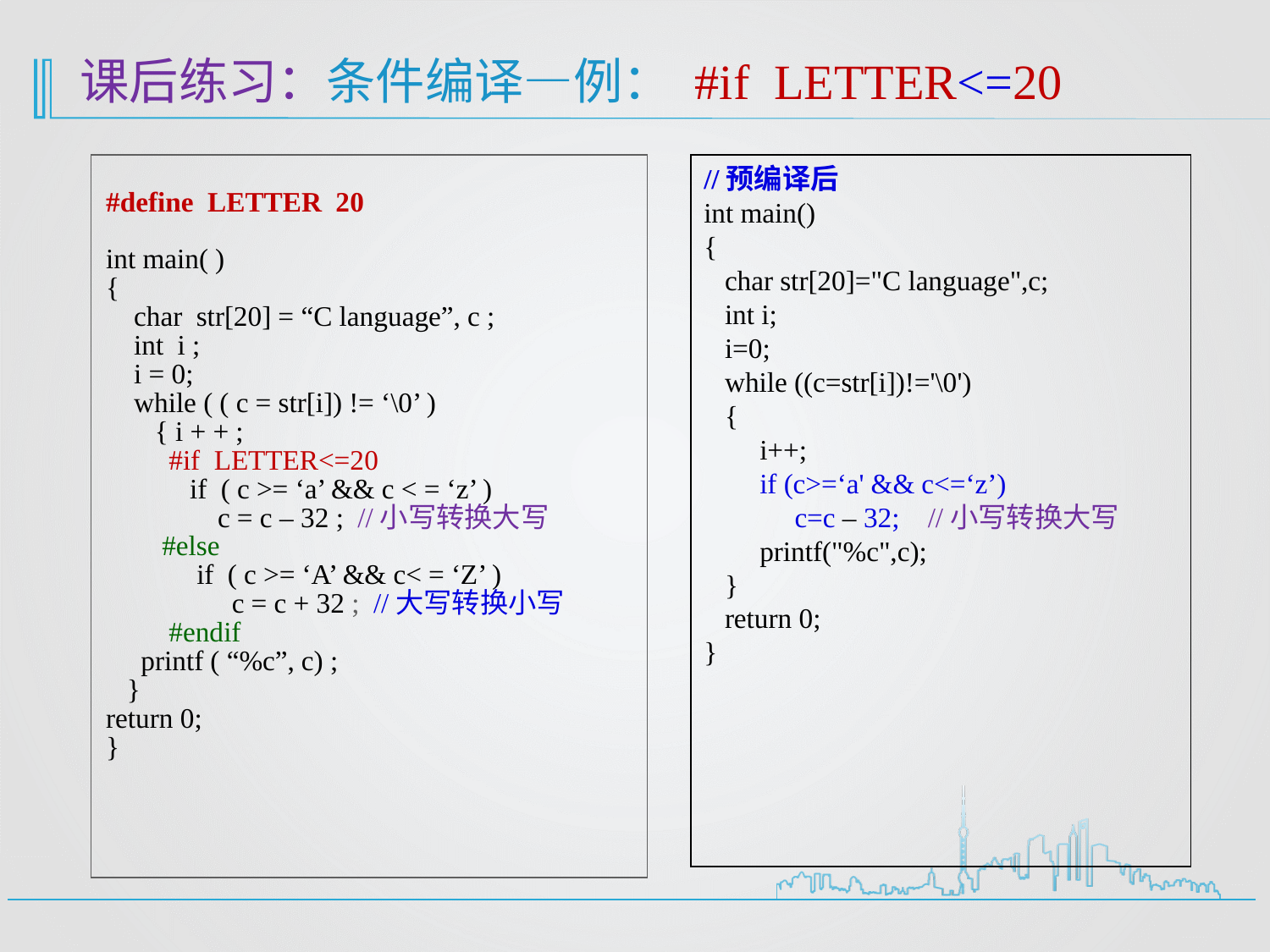

# 课后练习：条件编译—例： #if  LETTER<=20
//预编译后
int main()
{
   char str[20]="C language",c;
   int i;
   i=0;
   while ((c=str[i])!='\0')
   {
        i++;
        if (c>=‘a' && c<=‘z’)
             c=c – 32;    //小写转换大写
        printf("%c",c);
   }
   return 0;
}

#define  LETTER  20

int main( )
{
    char  str[20] = “C language”, c ;
    int  i ;
    i = 0;
    while ( ( c = str[i]) != ‘\0’ )
       { i + + ;
         #if  LETTER<=20
            if  ( c >= ‘a’ && c < = ‘z’ )
                c = c – 32 ;  //小写转换大写
        #else
             if  ( c >= ‘A’ && c< = ‘Z’ )
                  c = c + 32 ;  //大写转换小写
         #endif
     printf ( “%c”, c) ;
   }
return 0;
}